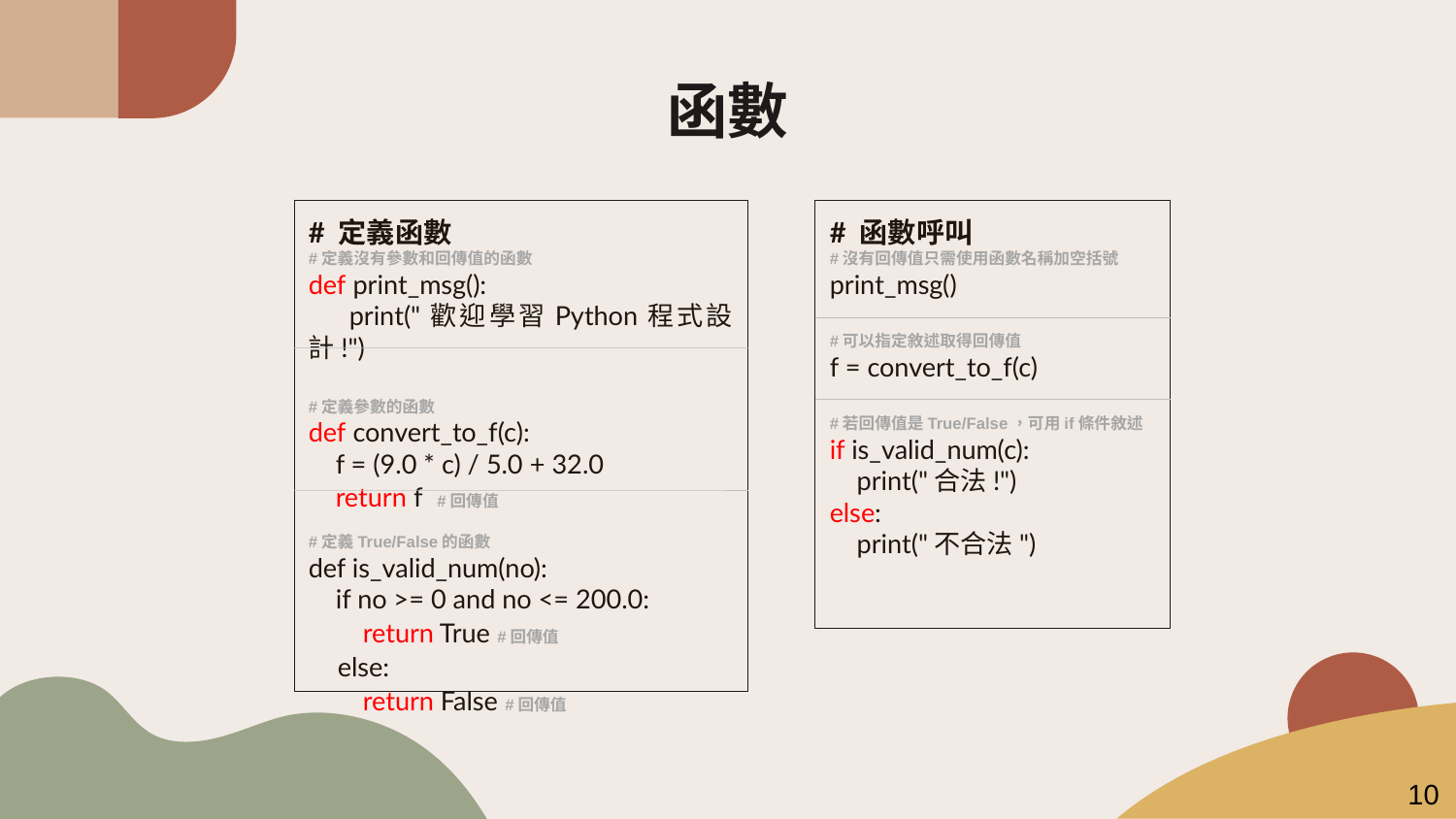

# 函數
# 定義函數
#定義沒有參數和回傳值的函數
def print_msg():
    print("歡迎學習Python程式設計!")

#定義參數的函數
def convert_to_f(c):
    f = (9.0 * c) / 5.0 + 32.0
    return f  #回傳值

#定義True/False的函數
def is_valid_num(no):
    if no >= 0 and no <= 200.0:
        return True #回傳值
    else:
        return False #回傳值
# 函數呼叫
#沒有回傳值只需使用函數名稱加空括號
print_msg()

#可以指定敘述取得回傳值
f = convert_to_f(c)

#若回傳值是True/False，可用if條件敘述
if is_valid_num(c):
    print("合法!")
else:
    print("不合法")
10